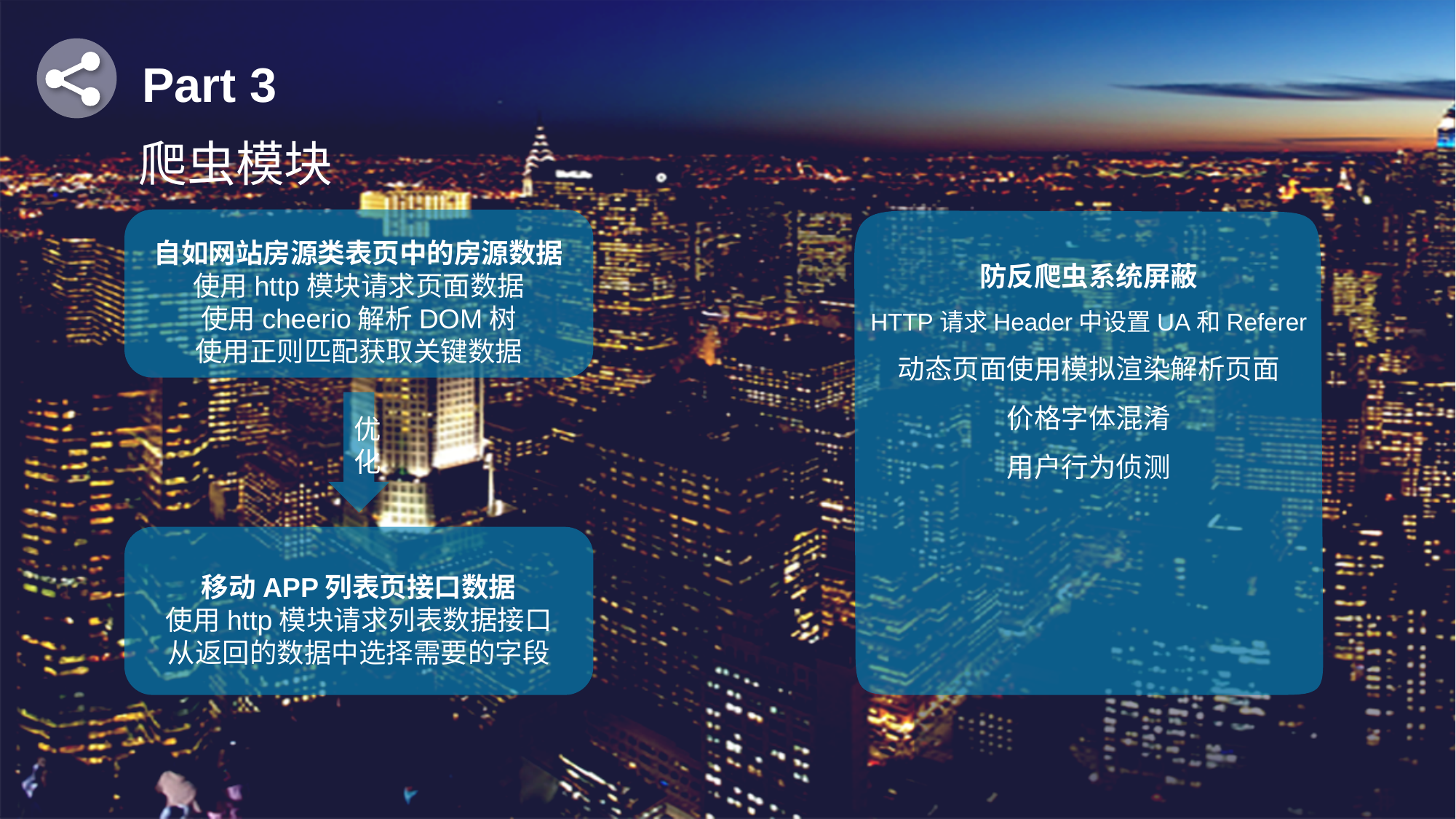

Part 3
爬虫模块
自如网站房源类表页中的房源数据
使用http模块请求页面数据
使用cheerio解析DOM树
使用正则匹配获取关键数据
防反爬虫系统屏蔽
HTTP请求Header中设置UA和Referer
动态页面使用模拟渲染解析页面
价格字体混淆
用户行为侦测

优化
移动APP列表页接口数据
使用http模块请求列表数据接口
从返回的数据中选择需要的字段